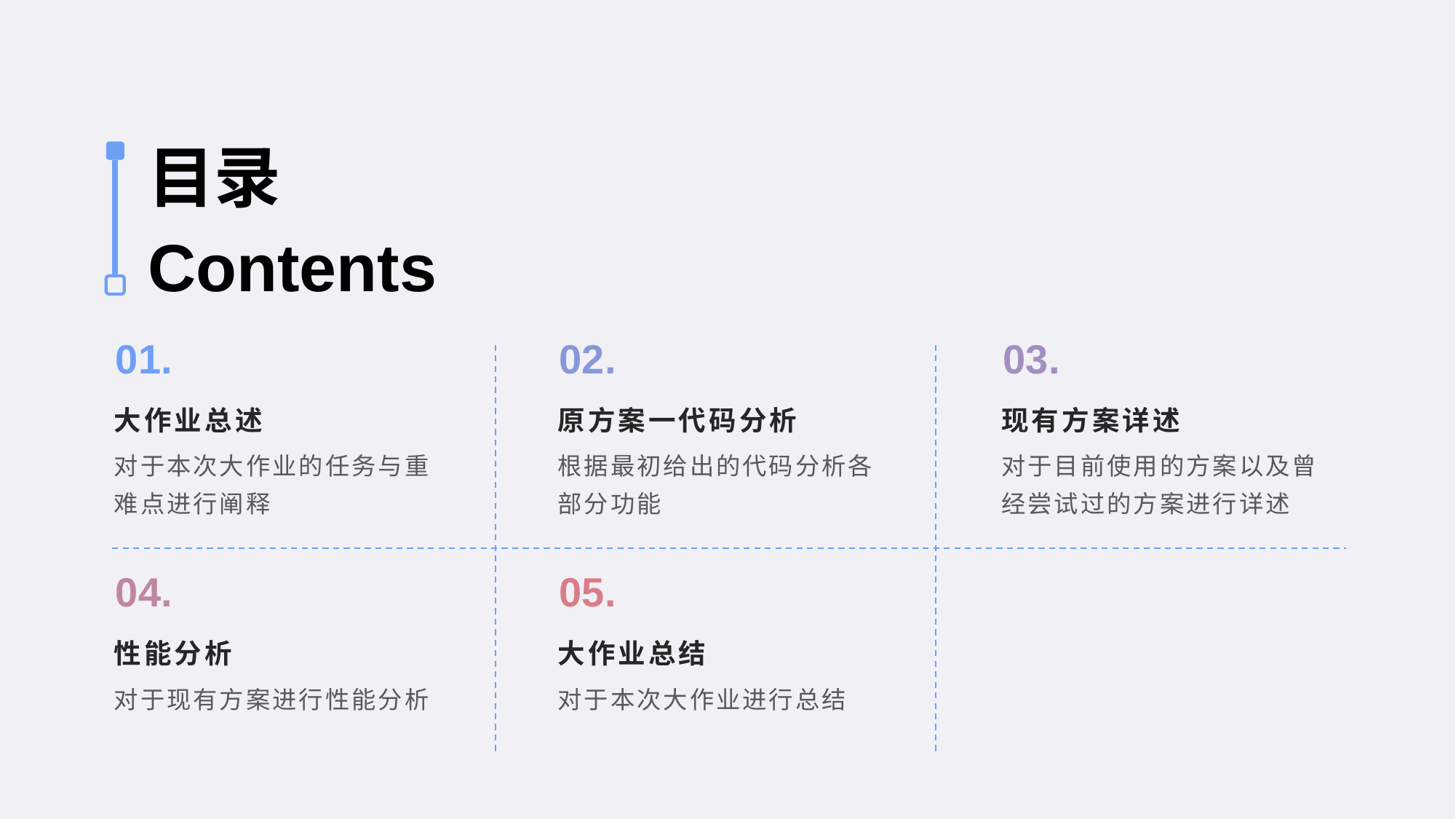

目录

Contents

01.
02.
03.
大作业总述
原方案一代码分析
现有方案详述
对于本次大作业的任务与重难点进行阐释
根据最初给出的代码分析各部分功能
对于目前使用的方案以及曾经尝试过的方案进行详述
04.
05.
性能分析
大作业总结
对于现有方案进行性能分析
对于本次大作业进行总结